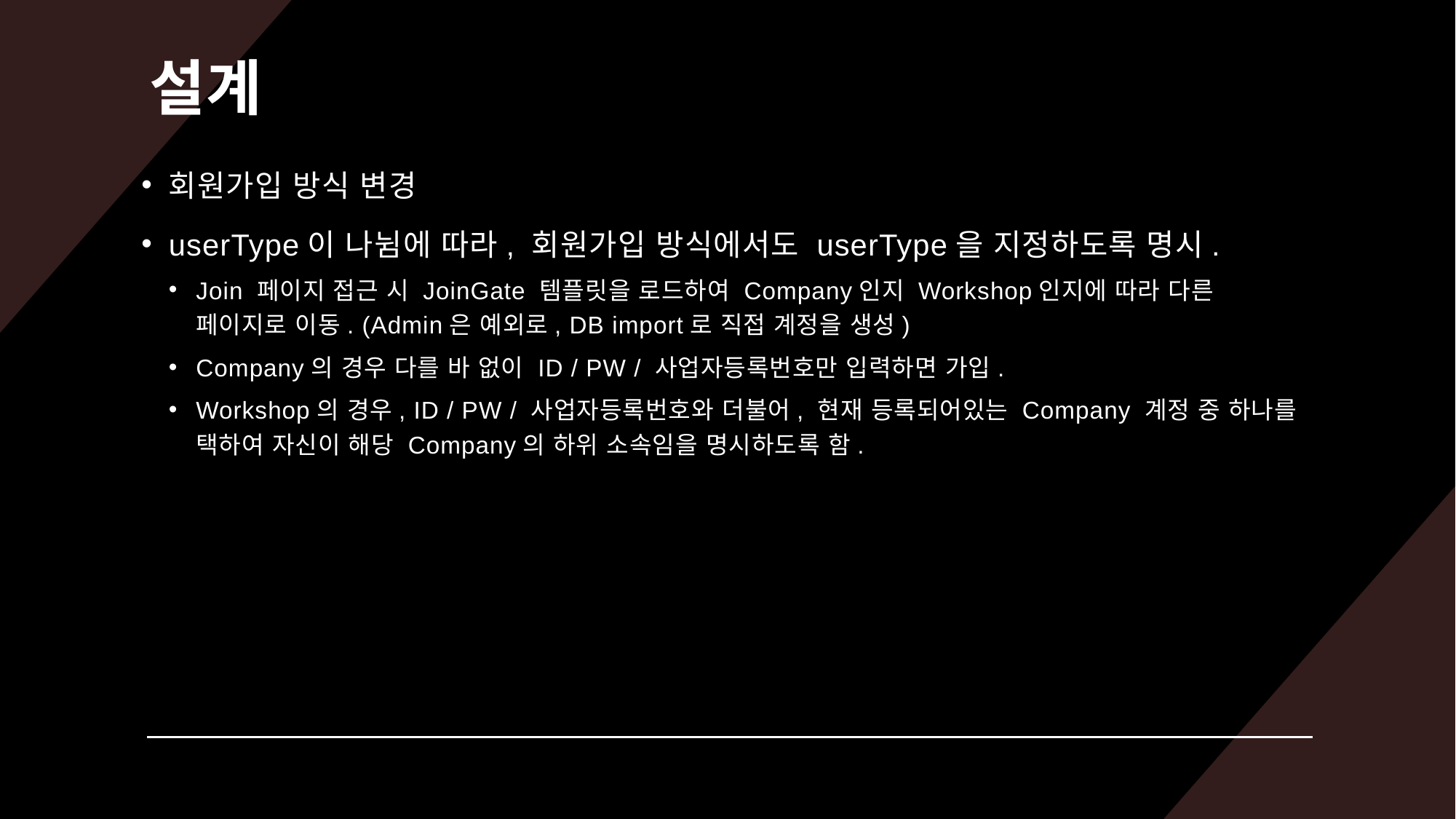

# 설계
회원가입 방식 변경
userType이 나뉨에 따라, 회원가입 방식에서도 userType을 지정하도록 명시.
Join 페이지 접근 시 JoinGate 템플릿을 로드하여 Company인지 Workshop인지에 따라 다른 페이지로 이동. (Admin은 예외로, DB import로 직접 계정을 생성)
Company의 경우 다를 바 없이 ID / PW / 사업자등록번호만 입력하면 가입.
Workshop의 경우, ID / PW / 사업자등록번호와 더불어, 현재 등록되어있는 Company 계정 중 하나를 택하여 자신이 해당 Company의 하위 소속임을 명시하도록 함.